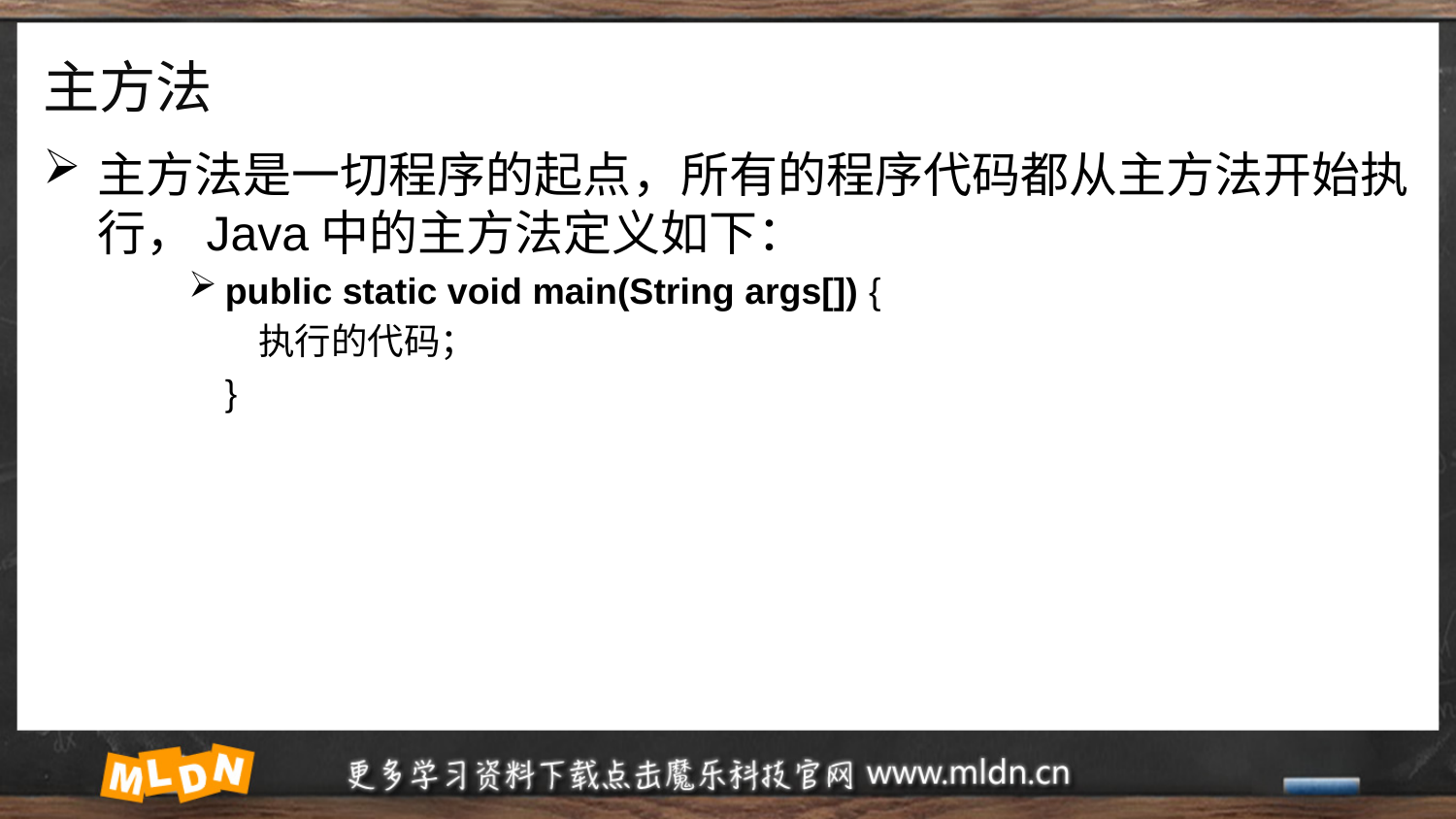

# 主方法
主方法是一切程序的起点，所有的程序代码都从主方法开始执行，Java中的主方法定义如下：
public static void main(String args[]) {
	   执行的代码；
	}